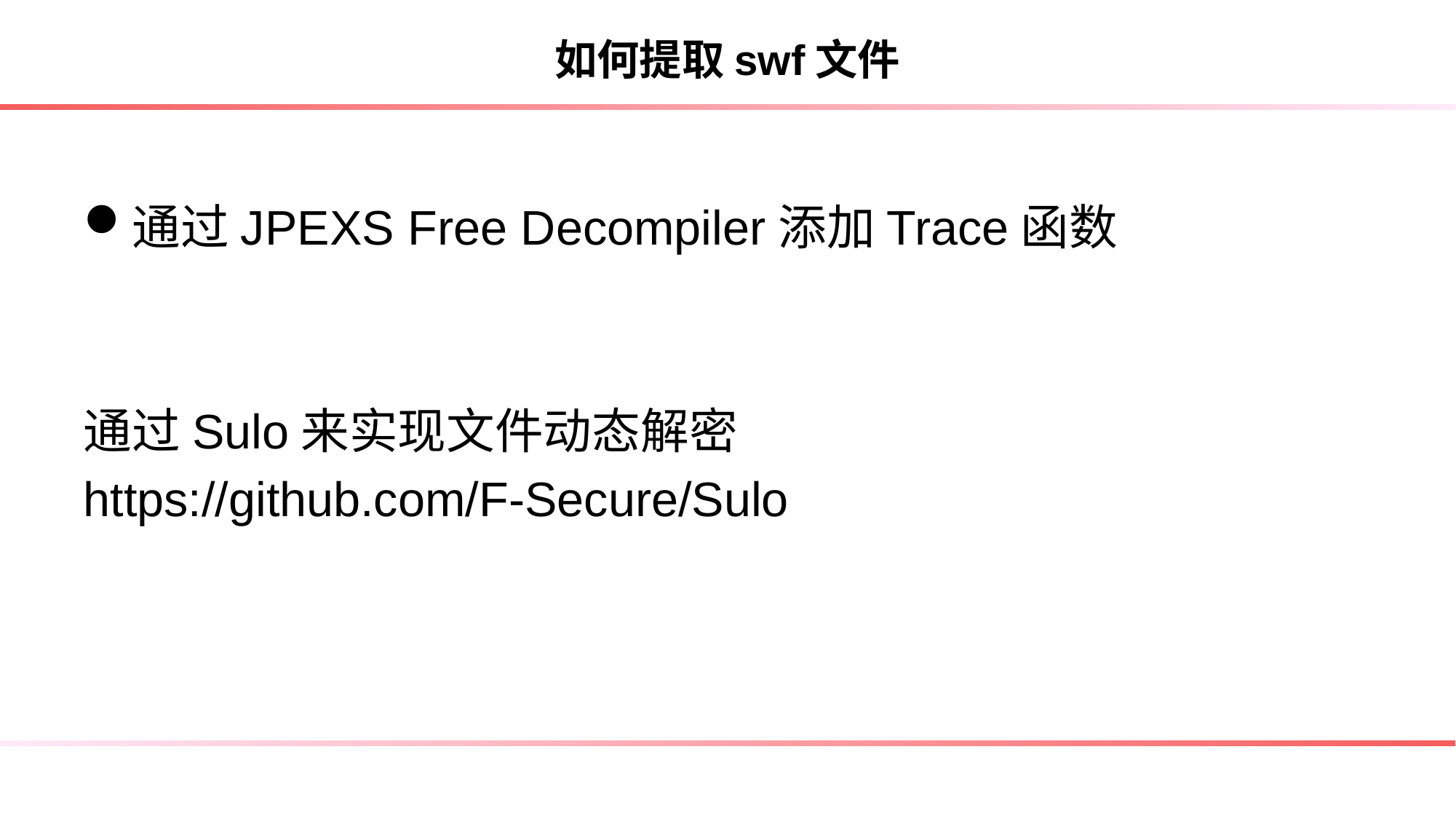

# 如何提取swf文件
通过JPEXS Free Decompiler添加Trace函数

通过Sulo来实现文件动态解密
https://github.com/F-Secure/Sulo